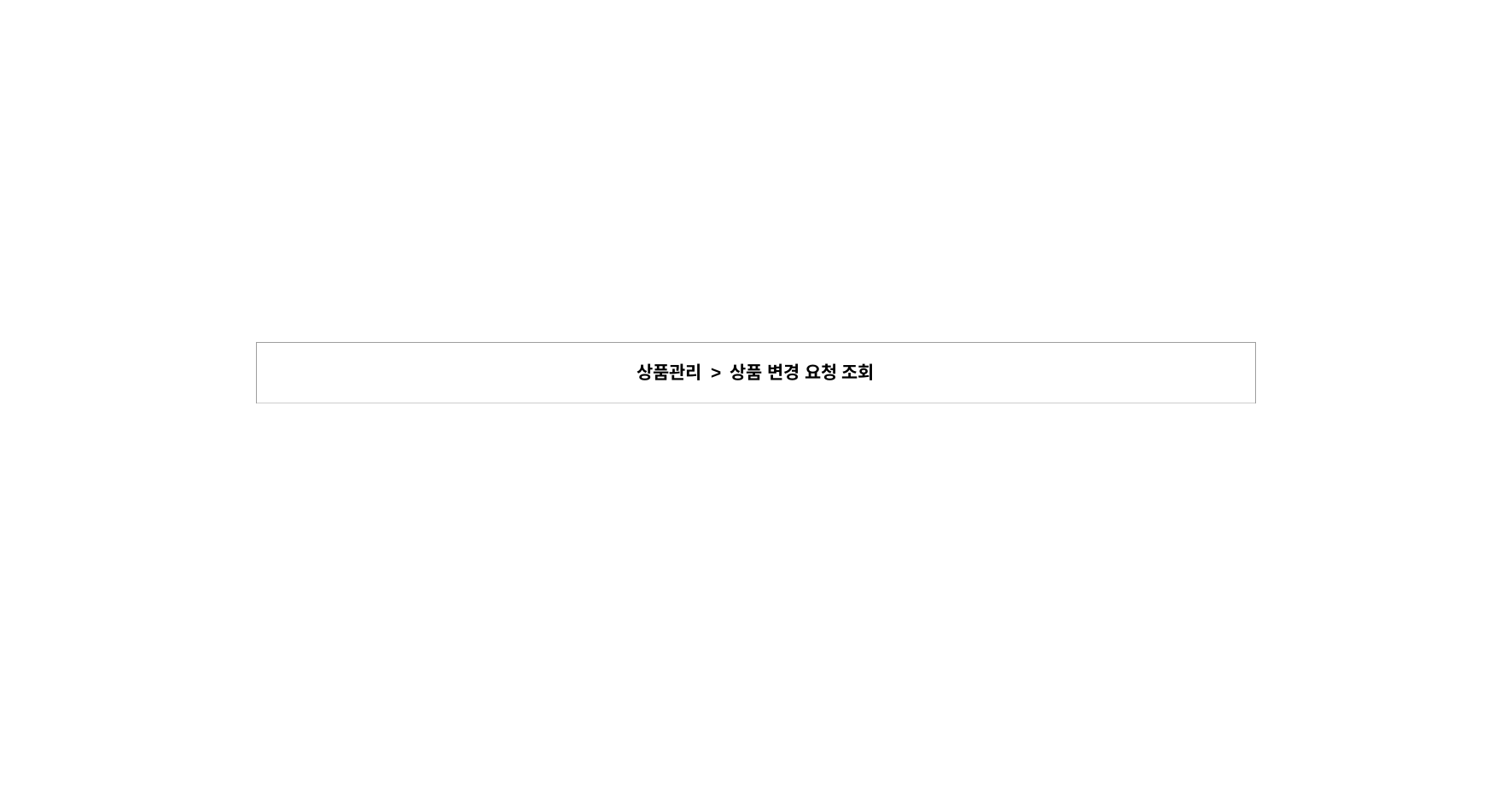

| 상품관리 > 상품 변경 요청 조회 |
| --- |